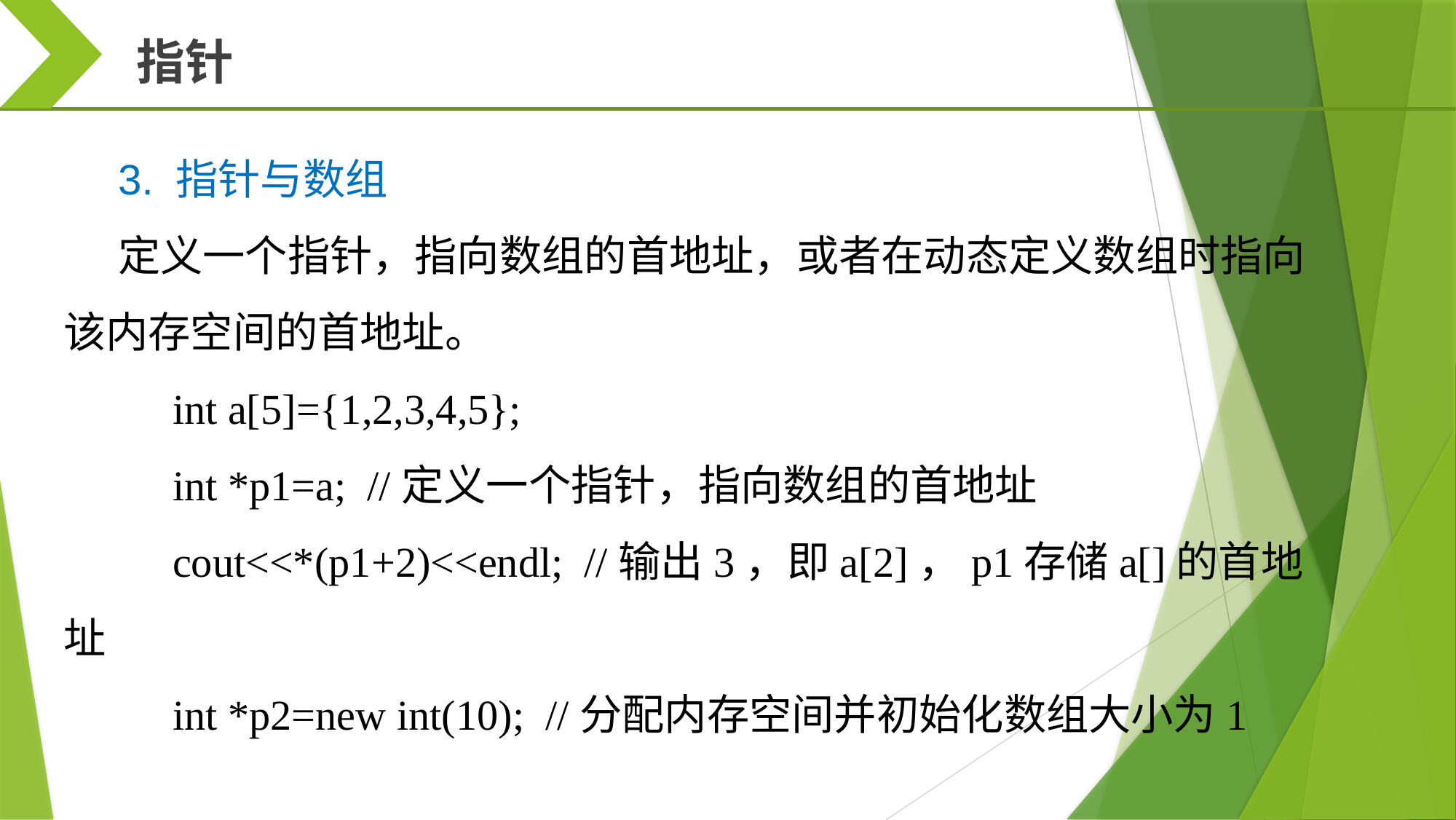

指针
3. 指针与数组
定义一个指针，指向数组的首地址，或者在动态定义数组时指向该内存空间的首地址。
	int a[5]={1,2,3,4,5};
	int *p1=a;  //定义一个指针，指向数组的首地址
	cout<<*(p1+2)<<endl;  //输出3，即a[2]，p1存储a[]的首地址
	int *p2=new int(10);  //分配内存空间并初始化数组大小为1